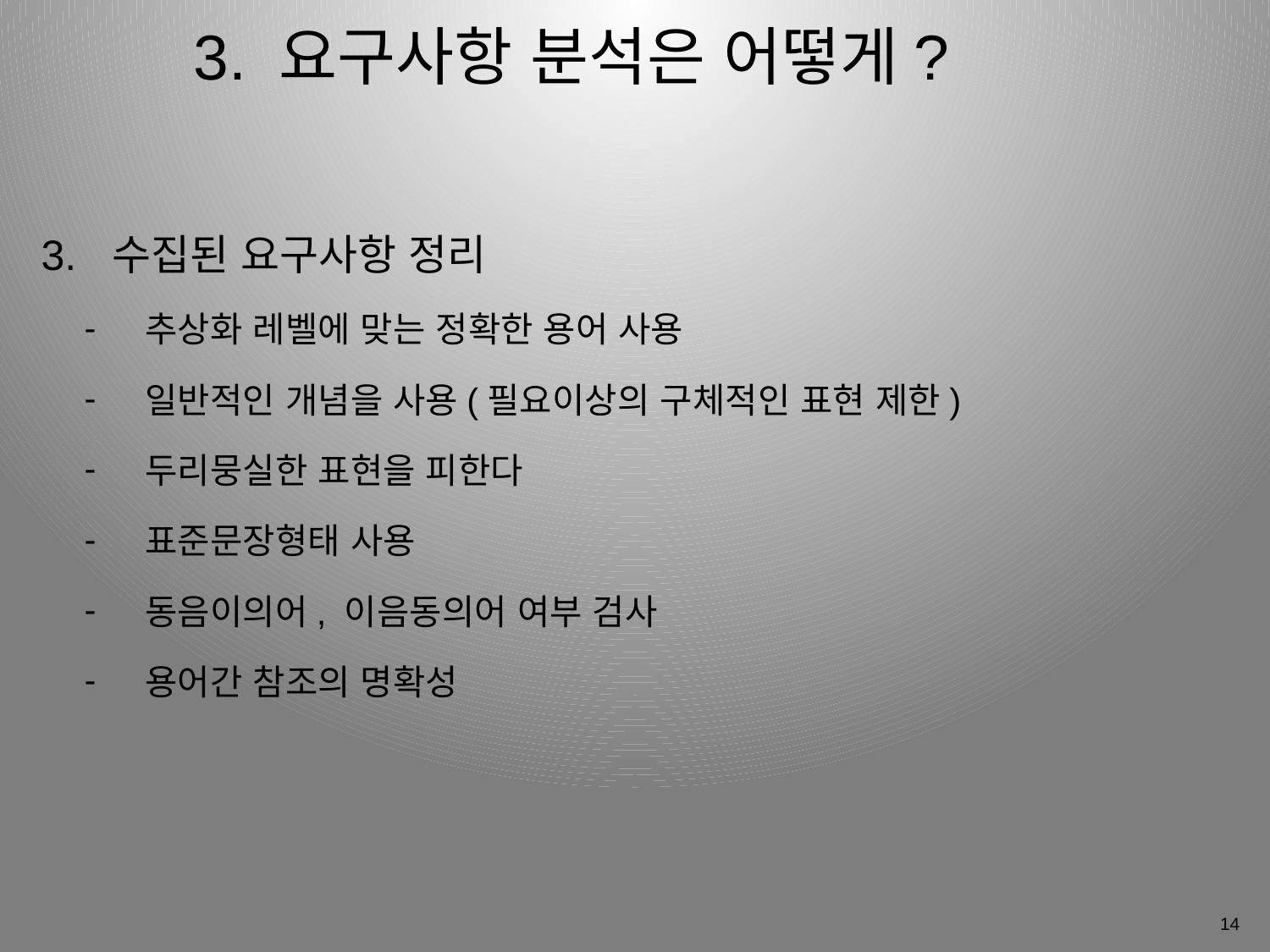

3. 요구사항 분석은 어떻게?
수집된 요구사항 정리
추상화 레벨에 맞는 정확한 용어 사용
일반적인 개념을 사용(필요이상의 구체적인 표현 제한)
두리뭉실한 표현을 피한다
표준문장형태 사용
동음이의어, 이음동의어 여부 검사
용어간 참조의 명확성
14